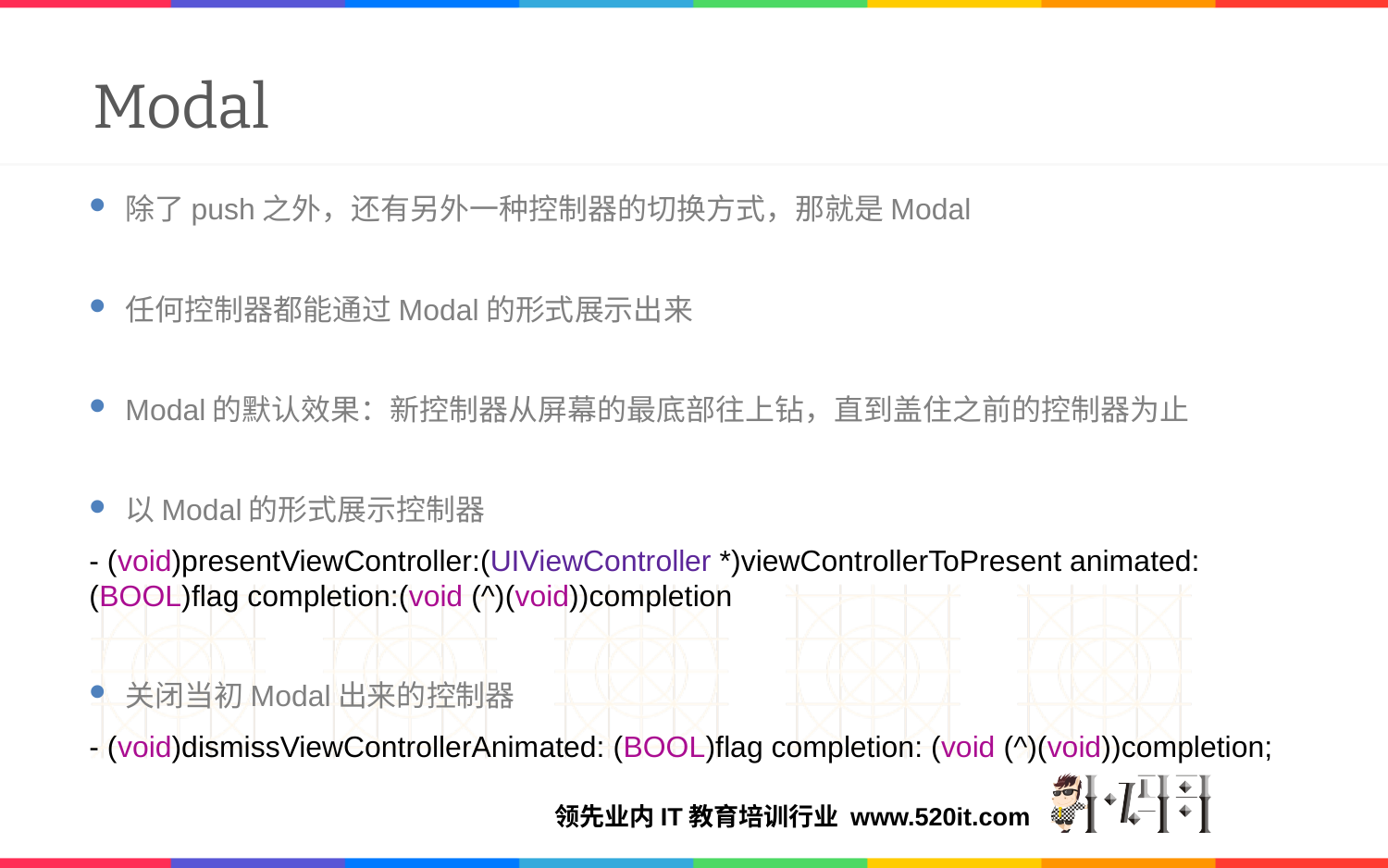

# Modal
除了push之外，还有另外一种控制器的切换方式，那就是Modal

任何控制器都能通过Modal的形式展示出来

Modal的默认效果：新控制器从屏幕的最底部往上钻，直到盖住之前的控制器为止

以Modal的形式展示控制器
- (void)presentViewController:(UIViewController *)viewControllerToPresent animated: (BOOL)flag completion:(void (^)(void))completion

关闭当初Modal出来的控制器
- (void)dismissViewControllerAnimated: (BOOL)flag completion: (void (^)(void))completion;